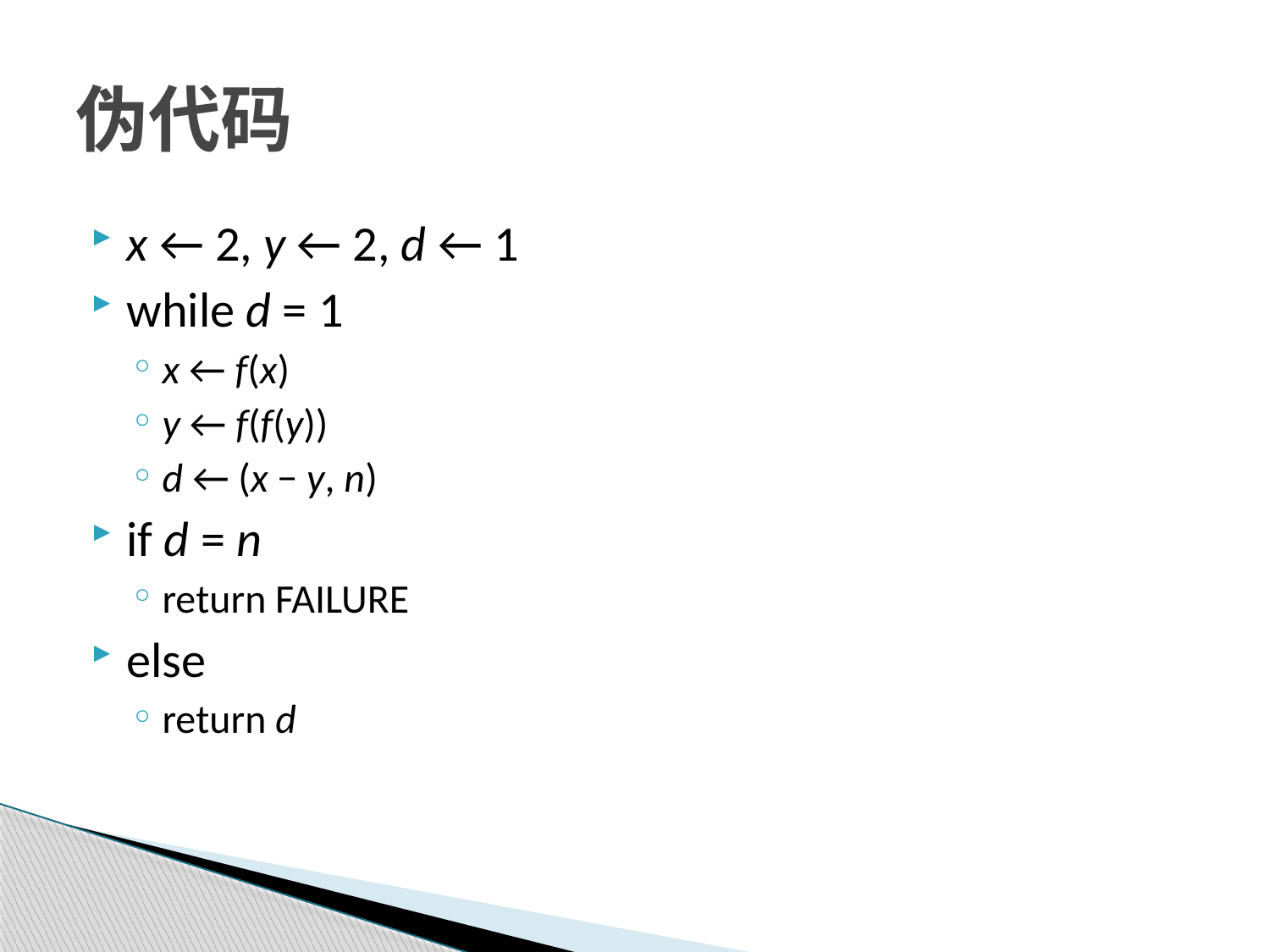

# 伪代码
x ← 2, y ← 2, d ← 1
while d = 1
x ← f(x)
y ← f(f(y))
d ← (x − y, n)
if d = n
return FAILURE
else
return d